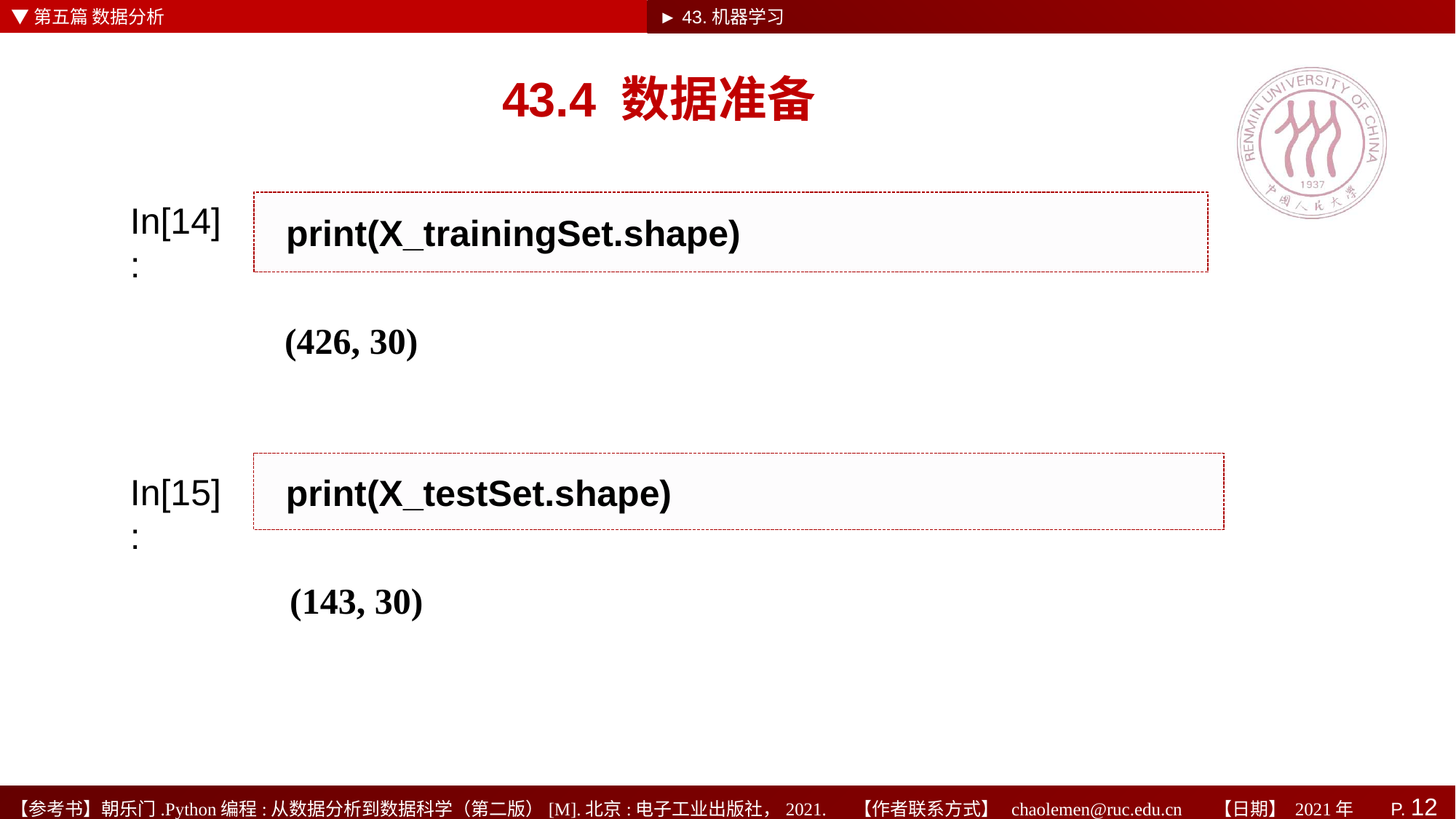

▼第五篇 数据分析
► 43.机器学习
# 43.4 数据准备
print(X_trainingSet.shape)
In[14]:
(426, 30)
print(X_testSet.shape)
In[15]:
(143, 30)